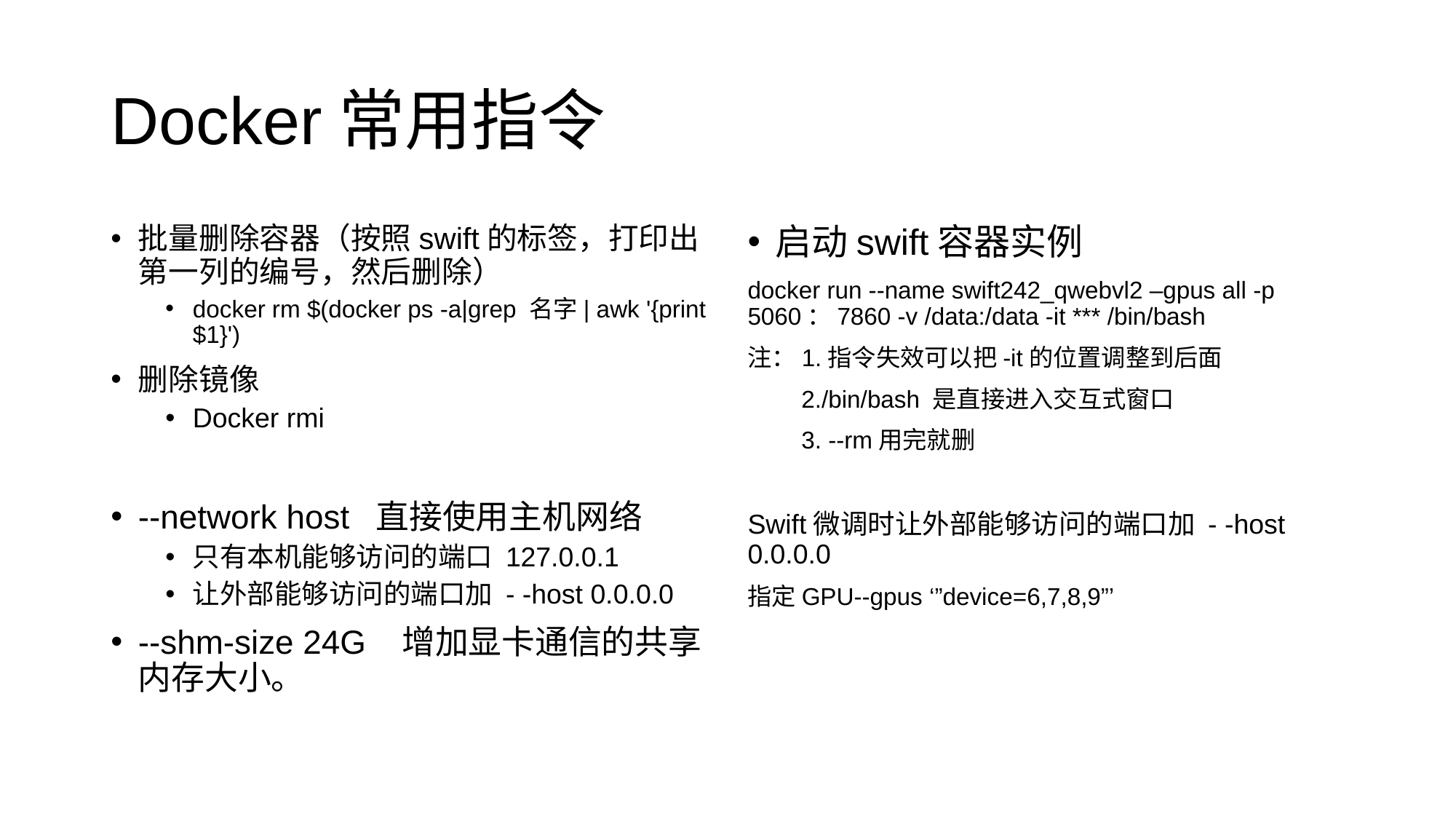

# Docker常用指令
批量删除容器（按照swift的标签，打印出第一列的编号，然后删除）
docker rm $(docker ps -a|grep 名字| awk '{print $1}')
删除镜像
Docker rmi

--network host  直接使用主机网络
只有本机能够访问的端口 127.0.0.1
让外部能够访问的端口加 - -host 0.0.0.0
--shm-size 24G   增加显卡通信的共享内存大小。
启动swift容器实例
docker run --name swift242_qwebvl2 –gpus all -p 5060：7860 -v /data:/data -it *** /bin/bash
注：1.指令失效可以把-it的位置调整到后面
        2./bin/bash 是直接进入交互式窗口
        3. --rm用完就删

Swift微调时让外部能够访问的端口加 - -host 0.0.0.0
指定GPU--gpus ‘”device=6,7,8,9”’